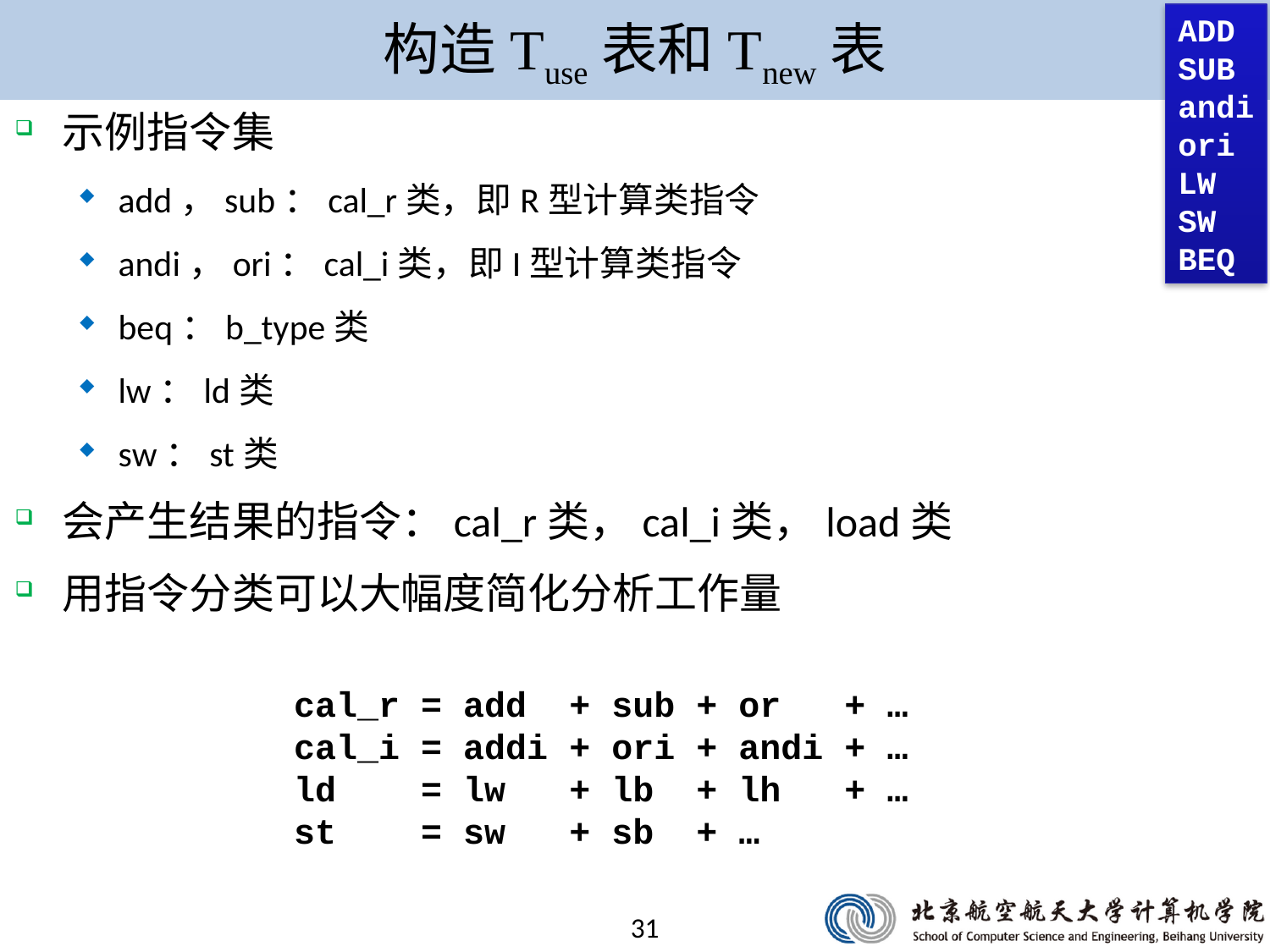

ADD
SUB
andi
ori
LW
SW
BEQ
# 构造Tuse表和Tnew表
示例指令集
add，sub：cal_r类，即R型计算类指令
andi，ori：cal_i类，即I型计算类指令
beq：b_type类
lw：ld类
sw：st类
会产生结果的指令：cal_r类，cal_i类，load类
用指令分类可以大幅度简化分析工作量
cal_r = add  + sub + or   + …
cal_i = addi + ori + andi + …
ld    = lw   + lb  + lh   + …
st    = sw   + sb  + …
31